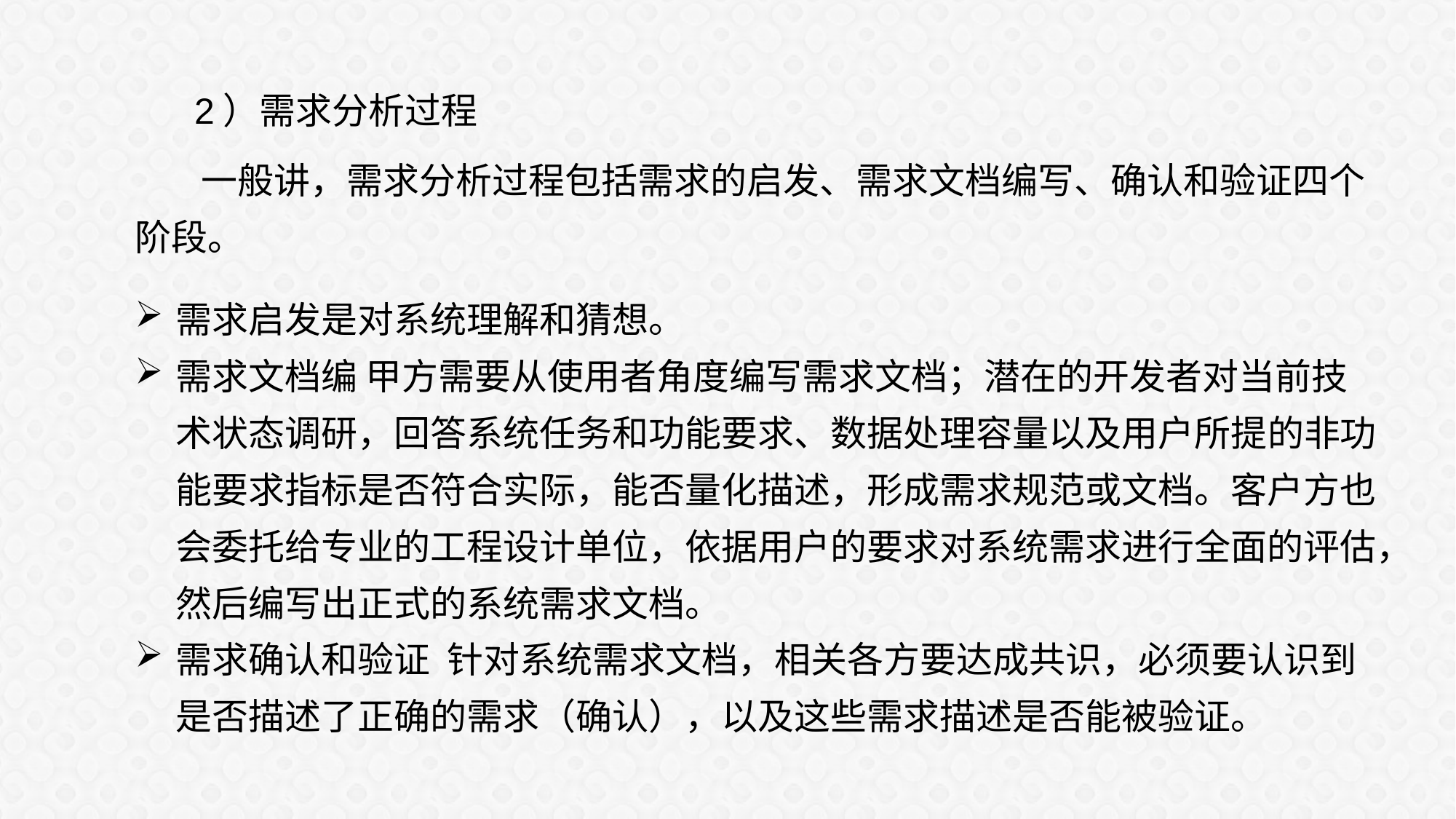

# 2）需求分析过程
       一般讲，需求分析过程包括需求的启发、需求文档编写、确认和验证四个阶段。
需求启发是对系统理解和猜想。
需求文档编 甲方需要从使用者角度编写需求文档；潜在的开发者对当前技术状态调研，回答系统任务和功能要求、数据处理容量以及用户所提的非功能要求指标是否符合实际，能否量化描述，形成需求规范或文档。客户方也会委托给专业的工程设计单位，依据用户的要求对系统需求进行全面的评估，然后编写出正式的系统需求文档。
需求确认和验证  针对系统需求文档，相关各方要达成共识，必须要认识到是否描述了正确的需求（确认），以及这些需求描述是否能被验证。